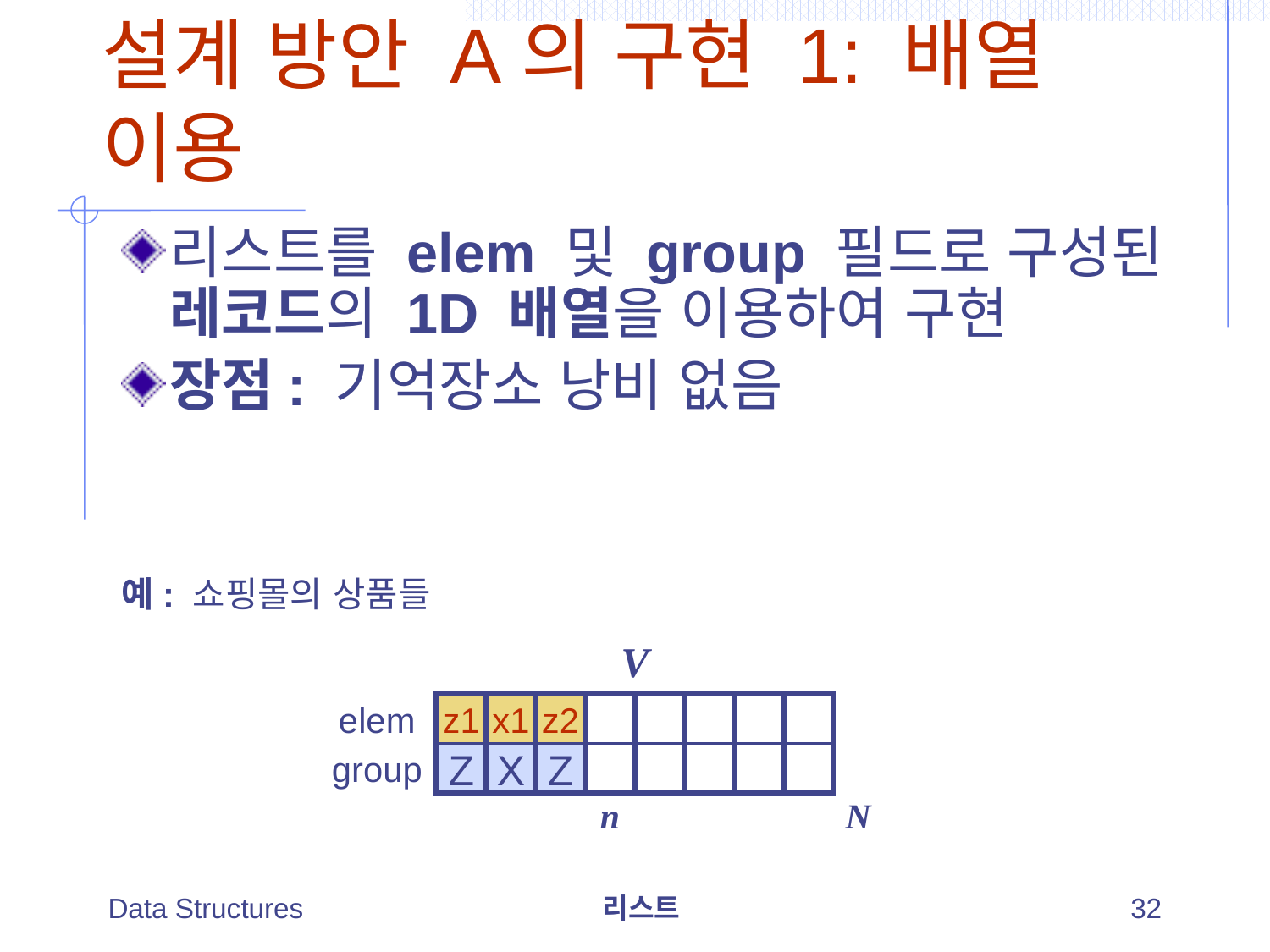

# 설계 방안 A의 구현 1: 배열 이용
리스트를 elem 및 group 필드로 구성된 레코드의 1D 배열을 이용하여 구현
장점: 기억장소 낭비 없음
예: 쇼핑몰의 상품들
V
elem
z1

x1

z2

group
Z
X
Z

n
N
Data Structures
리스트
32